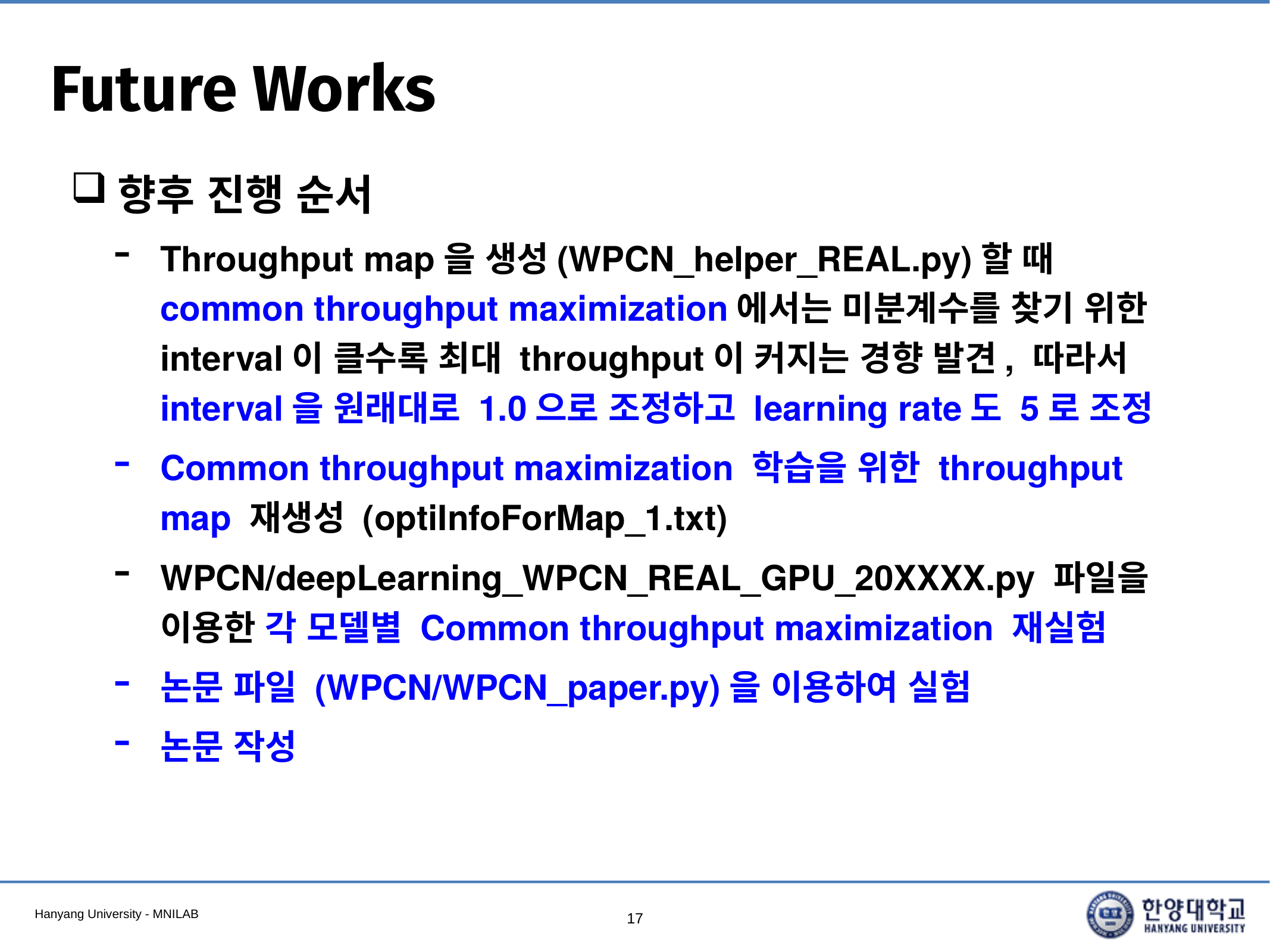

# Future Works
향후 진행 순서
Throughput map을 생성(WPCN_helper_REAL.py)할 때 common throughput maximization에서는 미분계수를 찾기 위한 interval이 클수록 최대 throughput이 커지는 경향 발견, 따라서 interval을 원래대로 1.0으로 조정하고 learning rate도 5로 조정
Common throughput maximization 학습을 위한 throughput map 재생성 (optiInfoForMap_1.txt)
WPCN/deepLearning_WPCN_REAL_GPU_20XXXX.py 파일을 이용한 각 모델별 Common throughput maximization 재실험
논문 파일 (WPCN/WPCN_paper.py)을 이용하여 실험
논문 작성

17